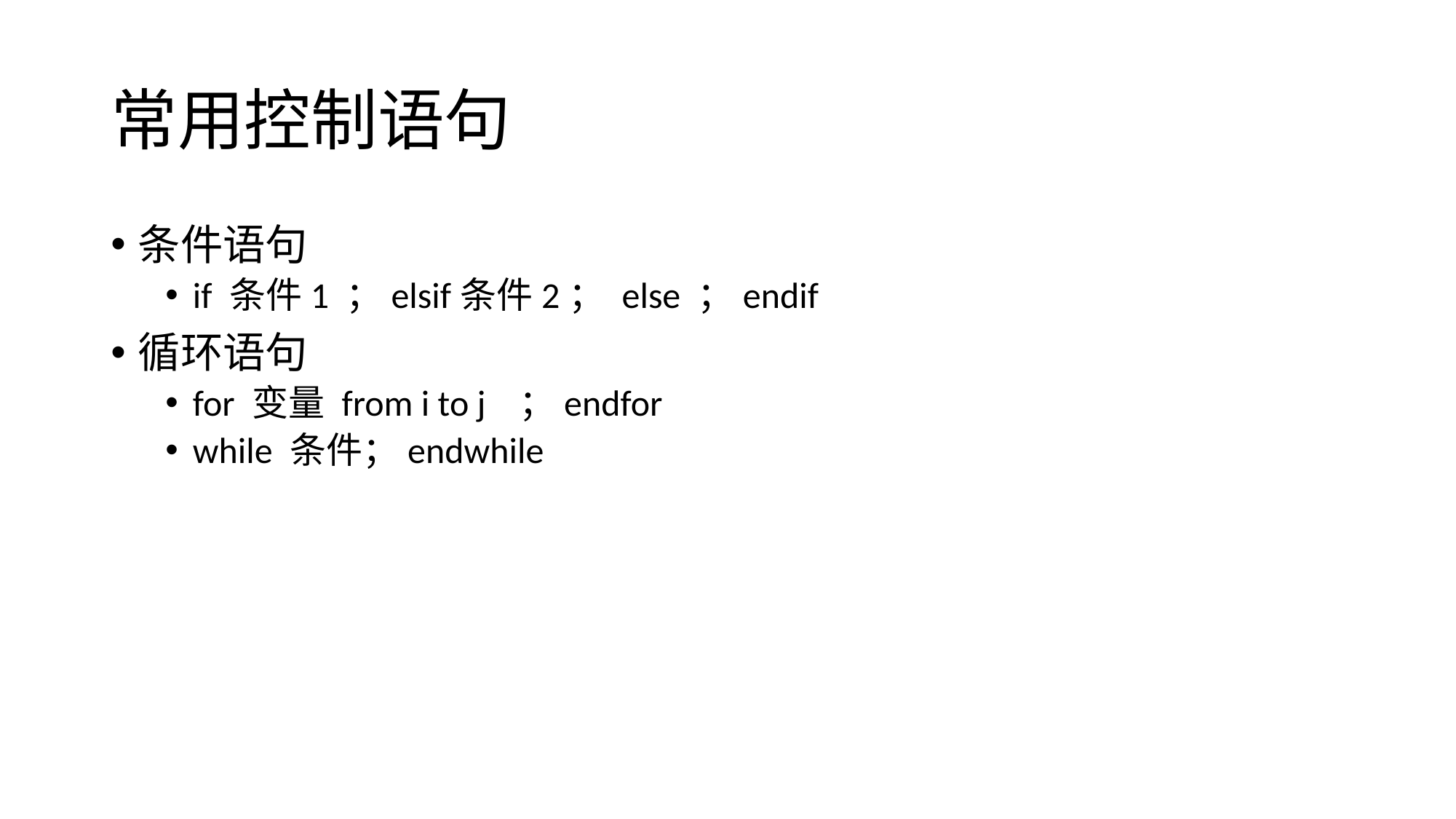

# 常用控制语句
条件语句
if 条件1 ；elsif条件2； else ；endif
循环语句
for 变量 from i to j   ；endfor
while 条件；endwhile